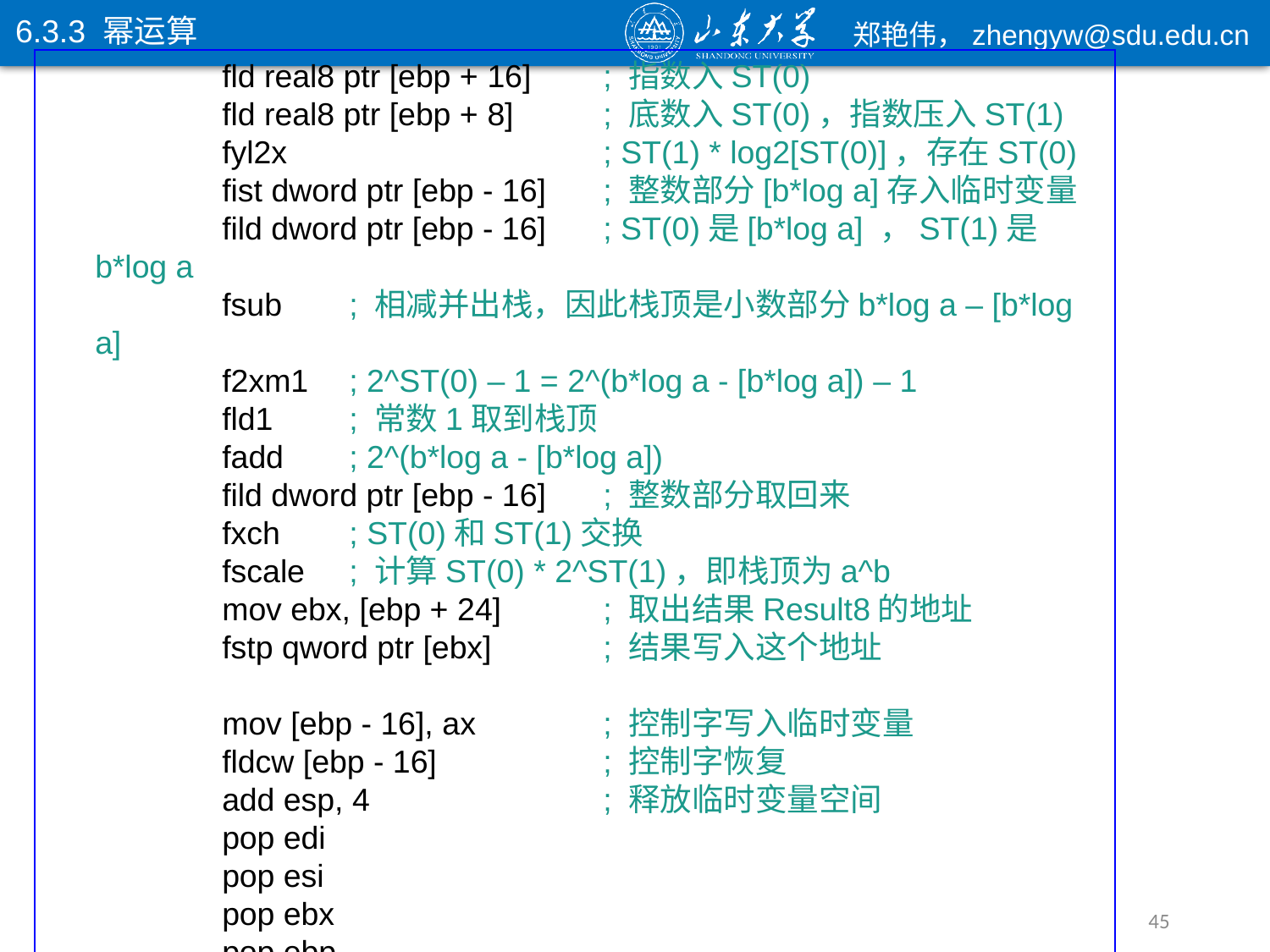

6.3.3 幂运算
		fld real8 ptr [ebp + 16]	; 指数入ST(0)
		fld real8 ptr [ebp + 8]	; 底数入ST(0)，指数压入ST(1)
		fyl2x			; ST(1) * log2[ST(0)]，存在ST(0)
		fist dword ptr [ebp - 16]	; 整数部分[b*log a]存入临时变量
		fild dword ptr [ebp - 16]	; ST(0)是[b*log a] ，ST(1)是b*log a
		fsub	; 相减并出栈，因此栈顶是小数部分b*log a – [b*log a]
		f2xm1	; 2^ST(0) – 1 = 2^(b*log a - [b*log a]) – 1
		fld1	; 常数1取到栈顶
		fadd	; 2^(b*log a - [b*log a])
		fild dword ptr [ebp - 16]	; 整数部分取回来
		fxch	; ST(0)和ST(1)交换
		fscale	; 计算ST(0) * 2^ST(1)，即栈顶为a^b
		mov ebx, [ebp + 24]	; 取出结果Result8的地址
		fstp qword ptr [ebx]	; 结果写入这个地址
		mov [ebp - 16], ax	; 控制字写入临时变量
		fldcw [ebp - 16]		; 控制字恢复
		add esp, 4		; 释放临时变量空间
		pop edi
		pop esi
		pop ebx
		pop ebp
		ret
	PowerEE endp
45